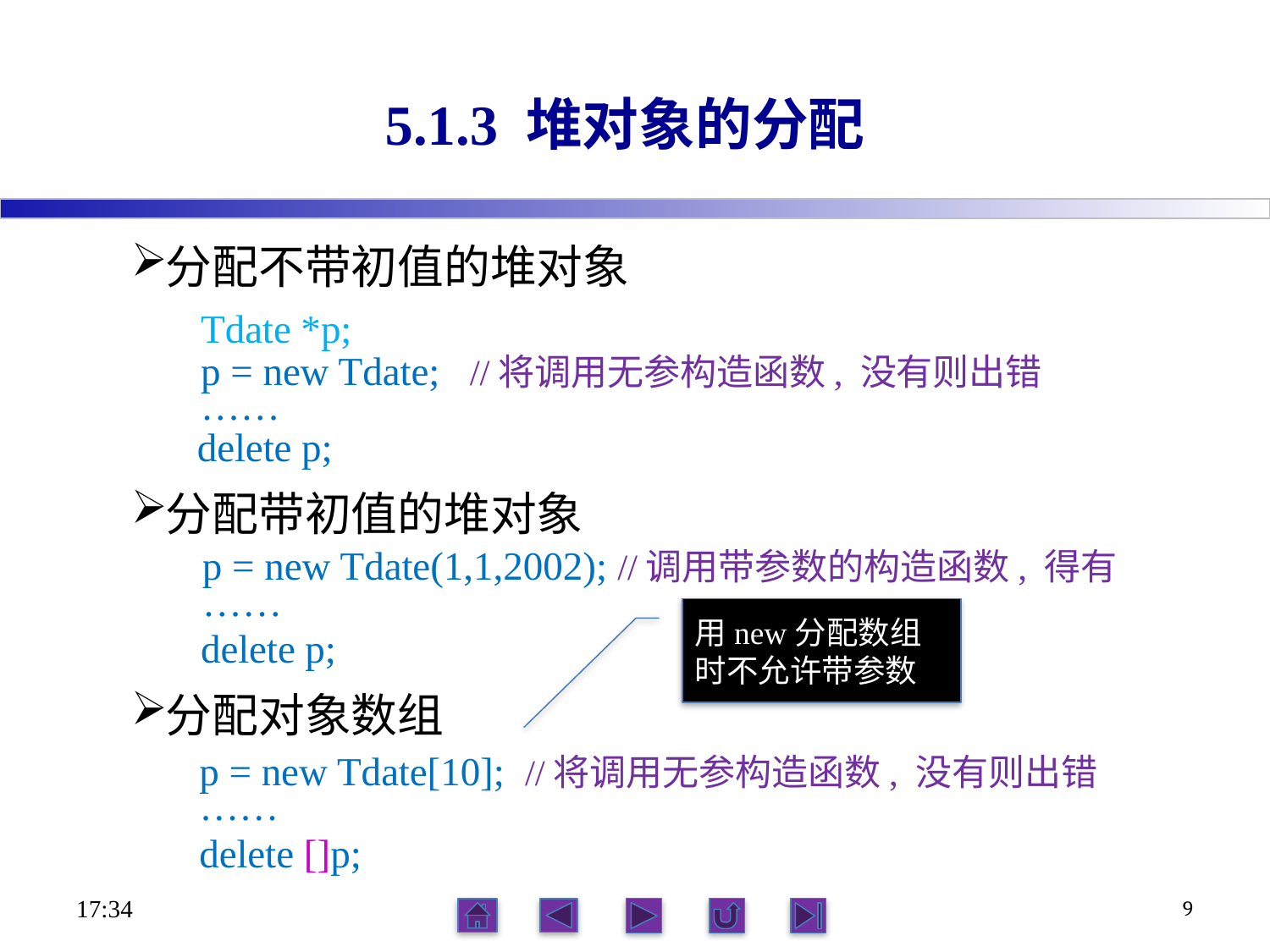

# 5.1.3 堆对象的分配
分配不带初值的堆对象
 Tdate *p;
 p = new Tdate;   //将调用无参构造函数, 没有则出错
 ……
 delete p;
分配带初值的堆对象
 p = new Tdate(1,1,2002); //调用带参数的构造函数, 得有
 ……
 delete p;
分配对象数组
 p = new Tdate[10];  //将调用无参构造函数, 没有则出错
 ……
 delete []p;

用new分配数组时不允许带参数
17:34
9